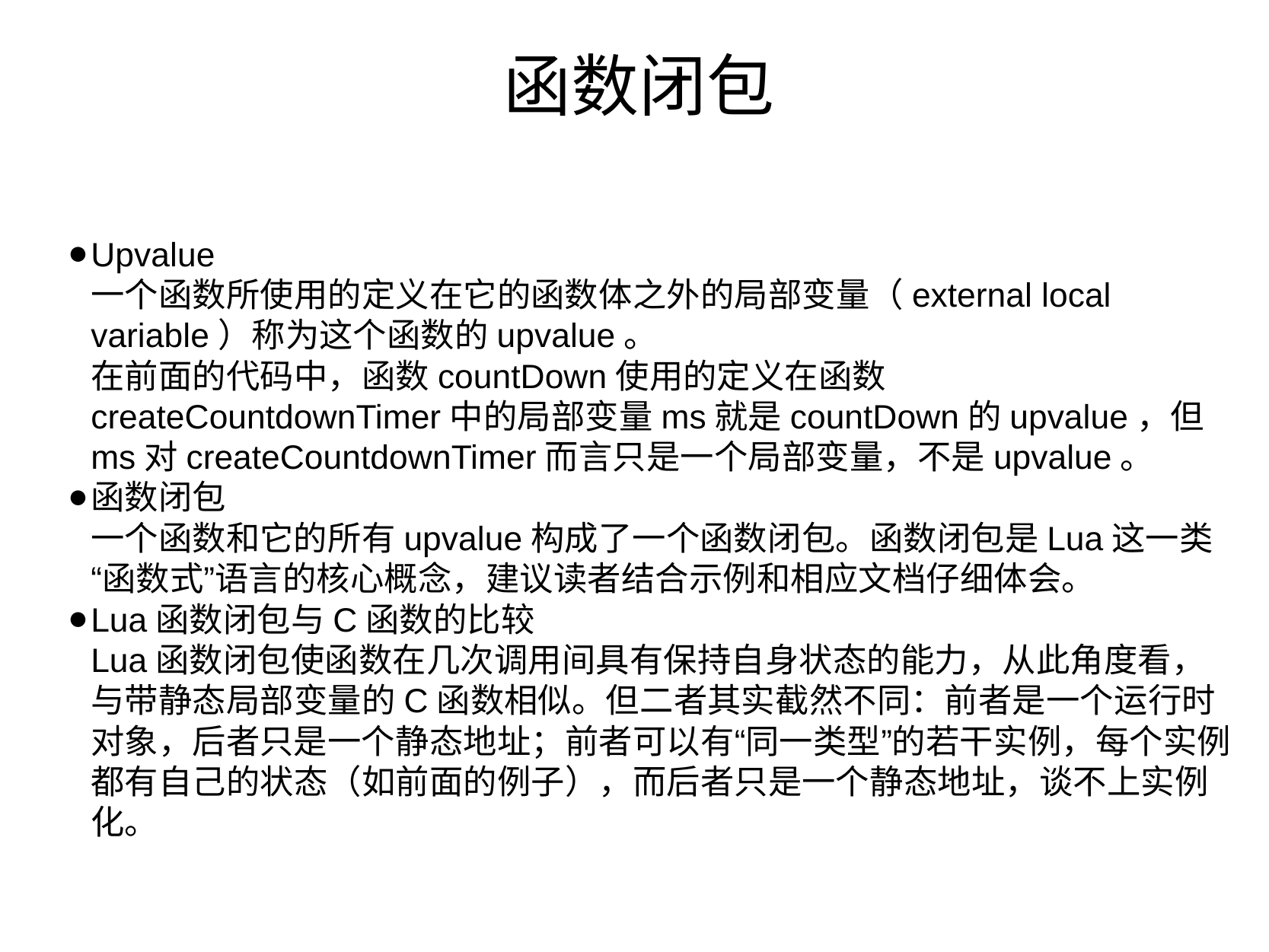

# 函数闭包
Upvalue
一个函数所使用的定义在它的函数体之外的局部变量（external local variable）称为这个函数的upvalue。
在前面的代码中，函数countDown使用的定义在函数createCountdownTimer中的局部变量ms就是countDown的upvalue，但ms对createCountdownTimer而言只是一个局部变量，不是upvalue。
函数闭包
一个函数和它的所有upvalue构成了一个函数闭包。函数闭包是Lua这一类“函数式”语言的核心概念，建议读者结合示例和相应文档仔细体会。
Lua函数闭包与C函数的比较
Lua函数闭包使函数在几次调用间具有保持自身状态的能力，从此角度看，与带静态局部变量的C函数相似。但二者其实截然不同：前者是一个运行时对象，后者只是一个静态地址；前者可以有“同一类型”的若干实例，每个实例都有自己的状态（如前面的例子），而后者只是一个静态地址，谈不上实例化。